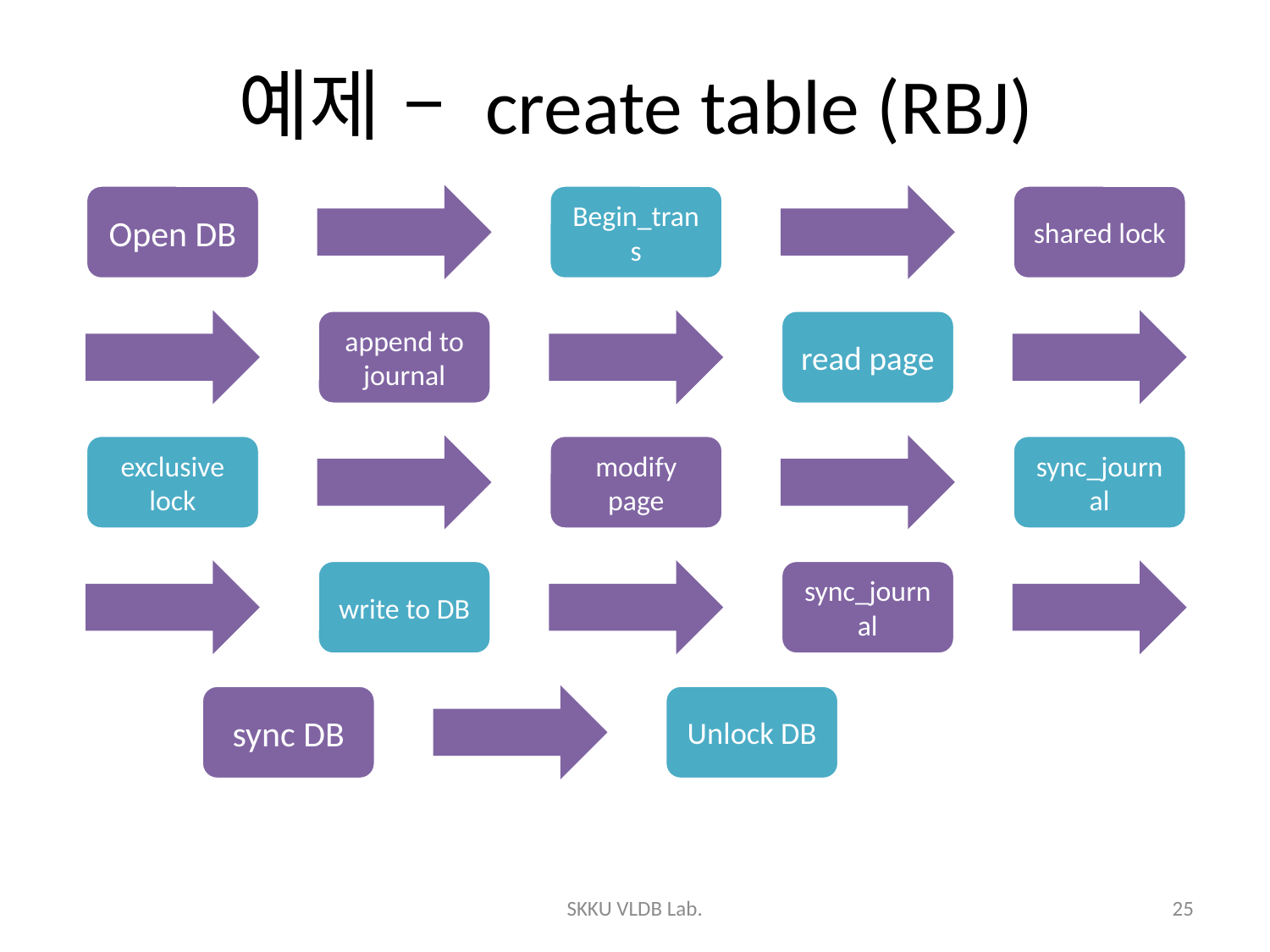

# 예제 – create table (RBJ)
Open DB
Begin_trans
shared lock
read page
append to journal
exclusive lock
modify page
sync_journal
sync_journal
write to DB
sync DB
Unlock DB
SKKU VLDB Lab.
25